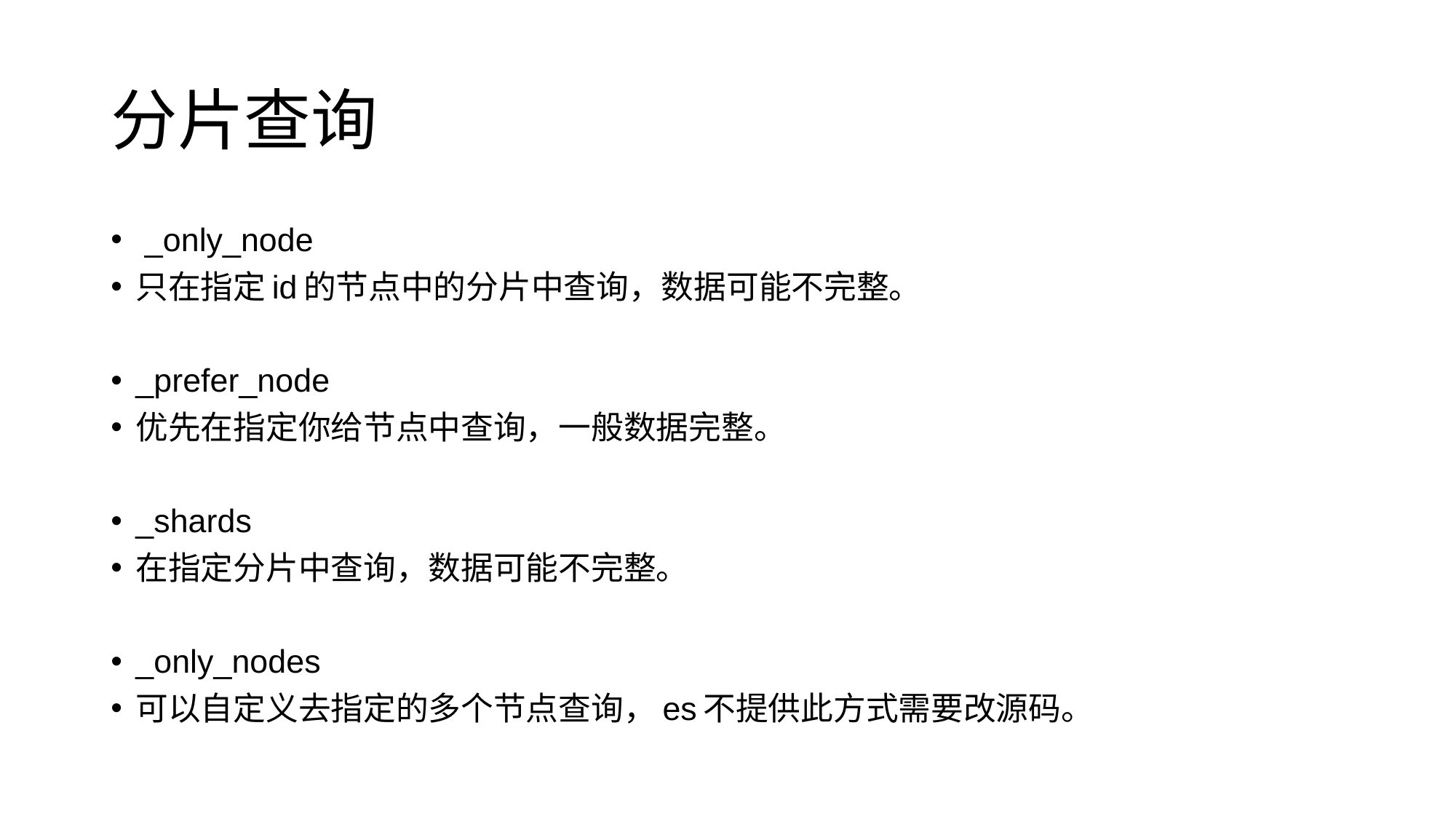

# 分片查询
 _only_node
只在指定id的节点中的分片中查询，数据可能不完整。

_prefer_node
优先在指定你给节点中查询，一般数据完整。

_shards
在指定分片中查询，数据可能不完整。

_only_nodes
可以自定义去指定的多个节点查询，es不提供此方式需要改源码。